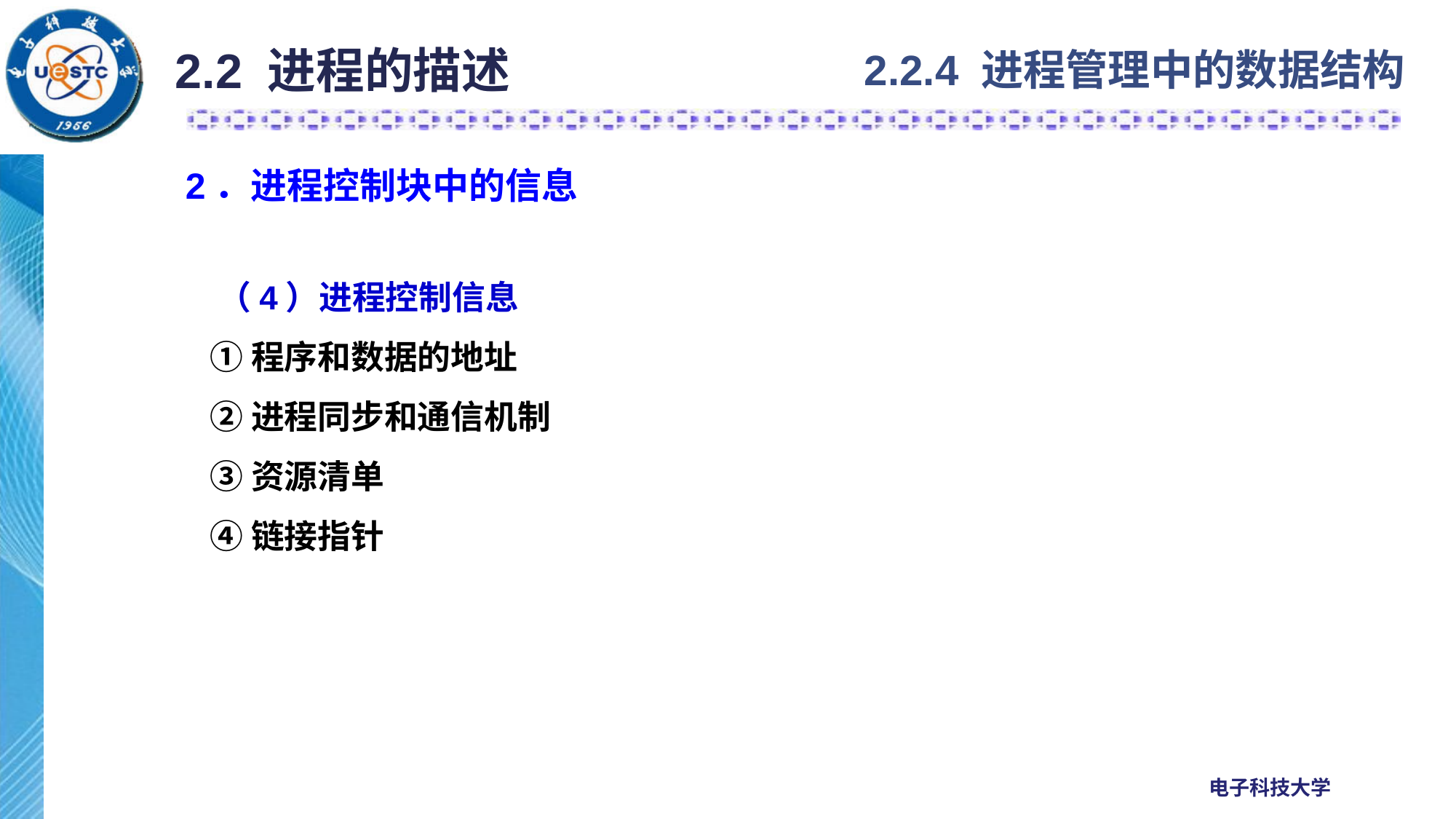

2.2 进程的描述
2.2.4 进程管理中的数据结构
 2．进程控制块中的信息
  （4）进程控制信息
①程序和数据的地址
②进程同步和通信机制
③资源清单
④链接指针